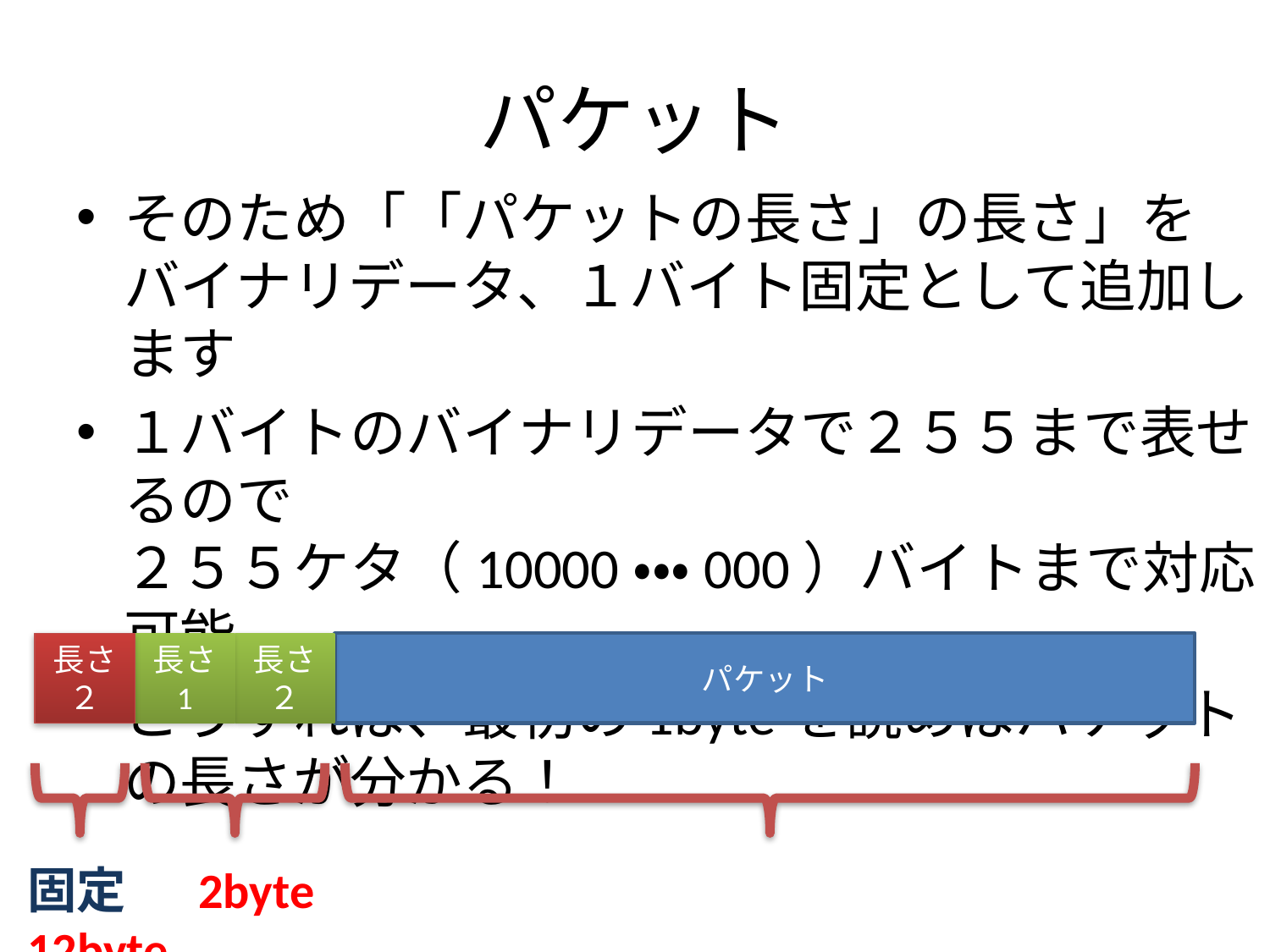

# パケット
そのため「「パケットの長さ」の長さ」を
バイナリデータ、１バイト固定として追加します
１バイトのバイナリデータで２５５まで表せるので
２５５ケタ（10000・・・000）バイトまで対応可能
こうすれば、最初の1byteを読めばパケットの長さが分かる！

長さ
２
長さ
1
長さ
２
パケット

固定　 2byte　　　　　　　　　　       12byte